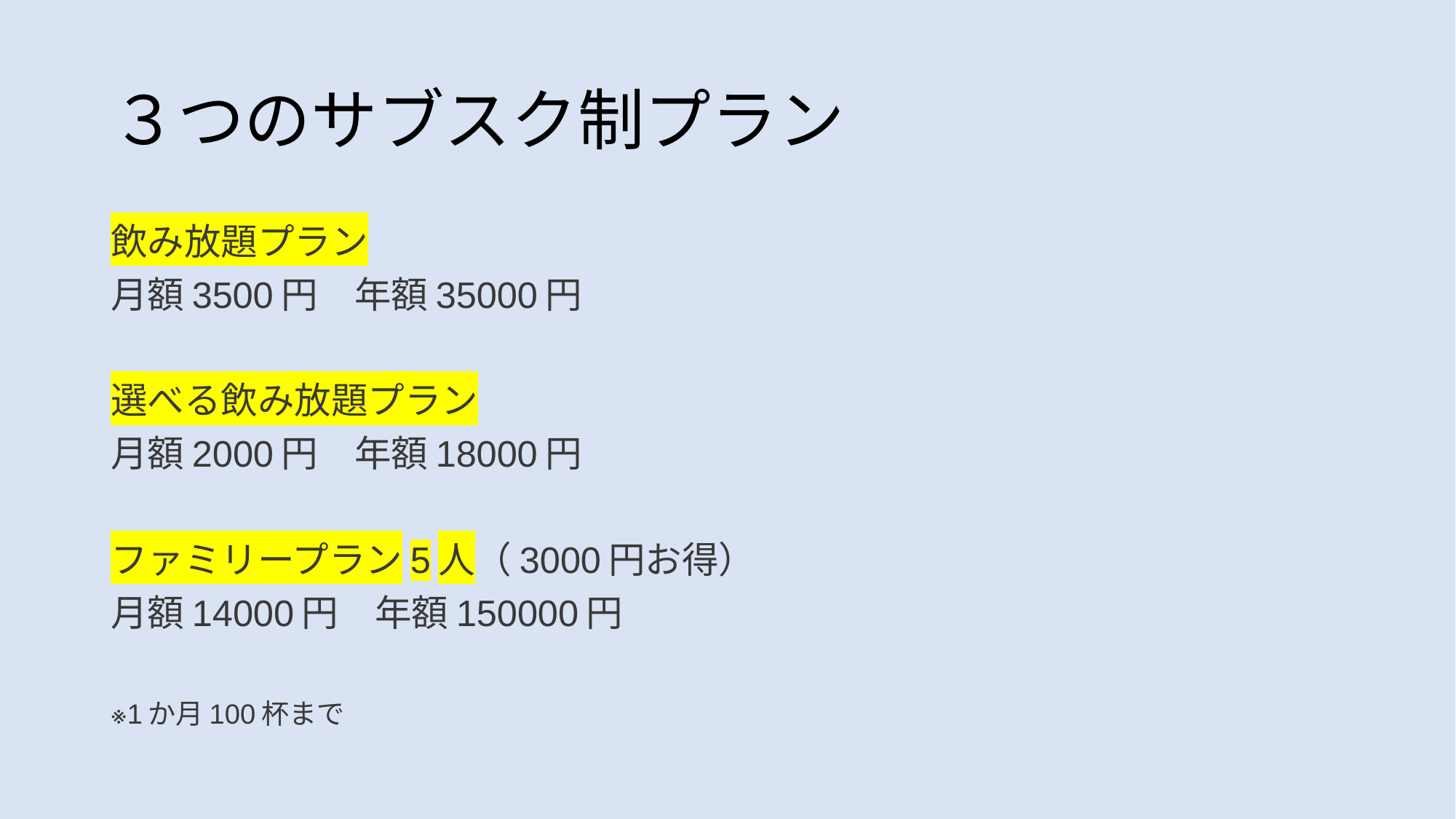

# ３つのサブスク制プラン
飲み放題プラン
月額3500円　年額35000円

選べる飲み放題プラン
月額2000円　年額18000円

ファミリープラン5人（3000円お得）
月額14000円　年額150000円

※1か月100杯まで